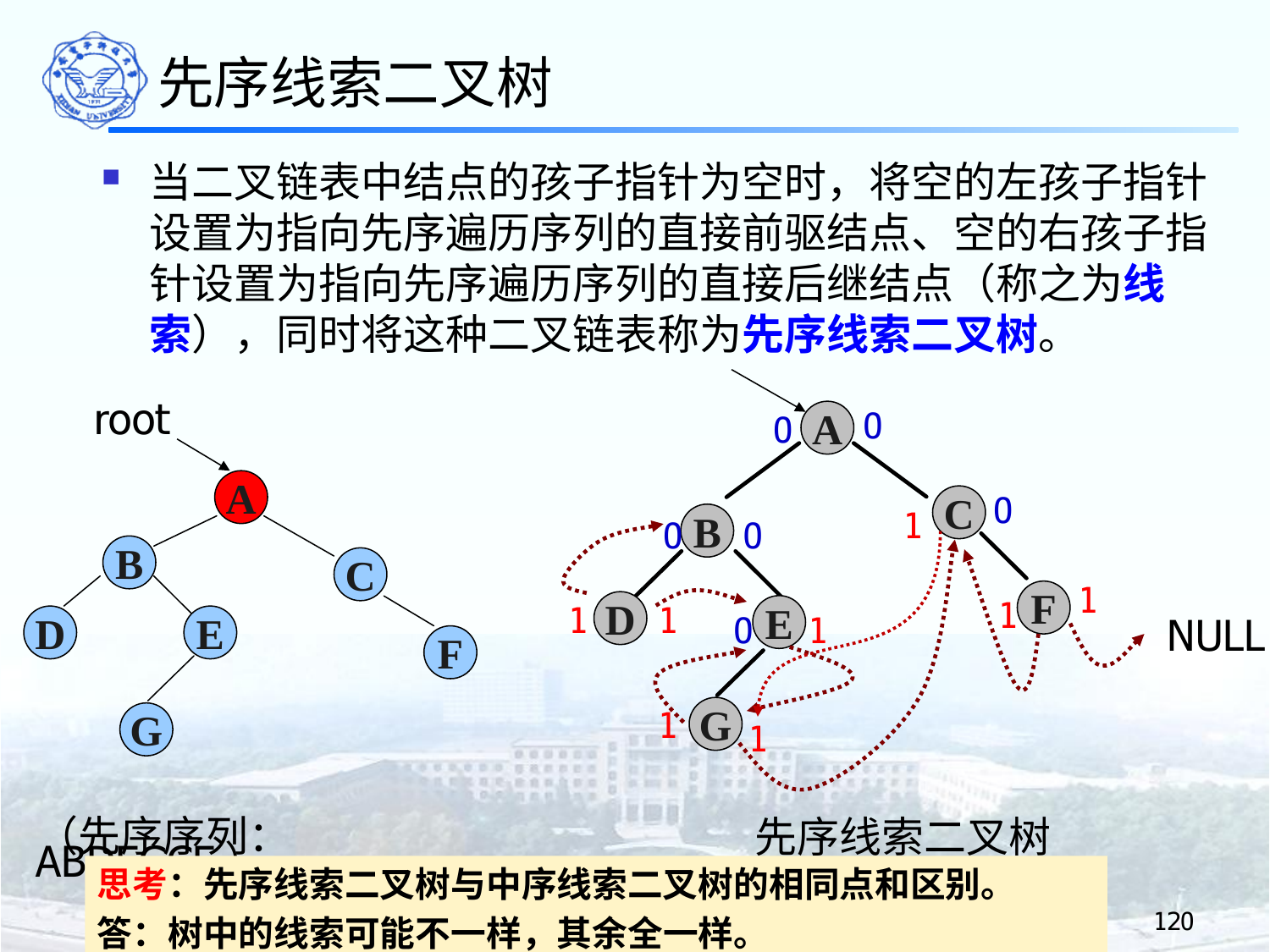

先序线索二叉树
当二叉链表中结点的孩子指针为空时，将空的左孩子指针设置为指向先序遍历序列的直接前驱结点、空的右孩子指针设置为指向先序遍历序列的直接后继结点（称之为线索），同时将这种二叉链表称为先序线索二叉树。

root

A

B
C

D
E
F

G
0
A
0

0
C
1
B

0
0

1
F
1

D
1
1
E
0
1
NULL

1
G
1
（先序序列：ABDEGCF）
先序线索二叉树
思考：先序线索二叉树与中序线索二叉树的相同点和区别。
答：树中的线索可能不一样，其余全一样。
120